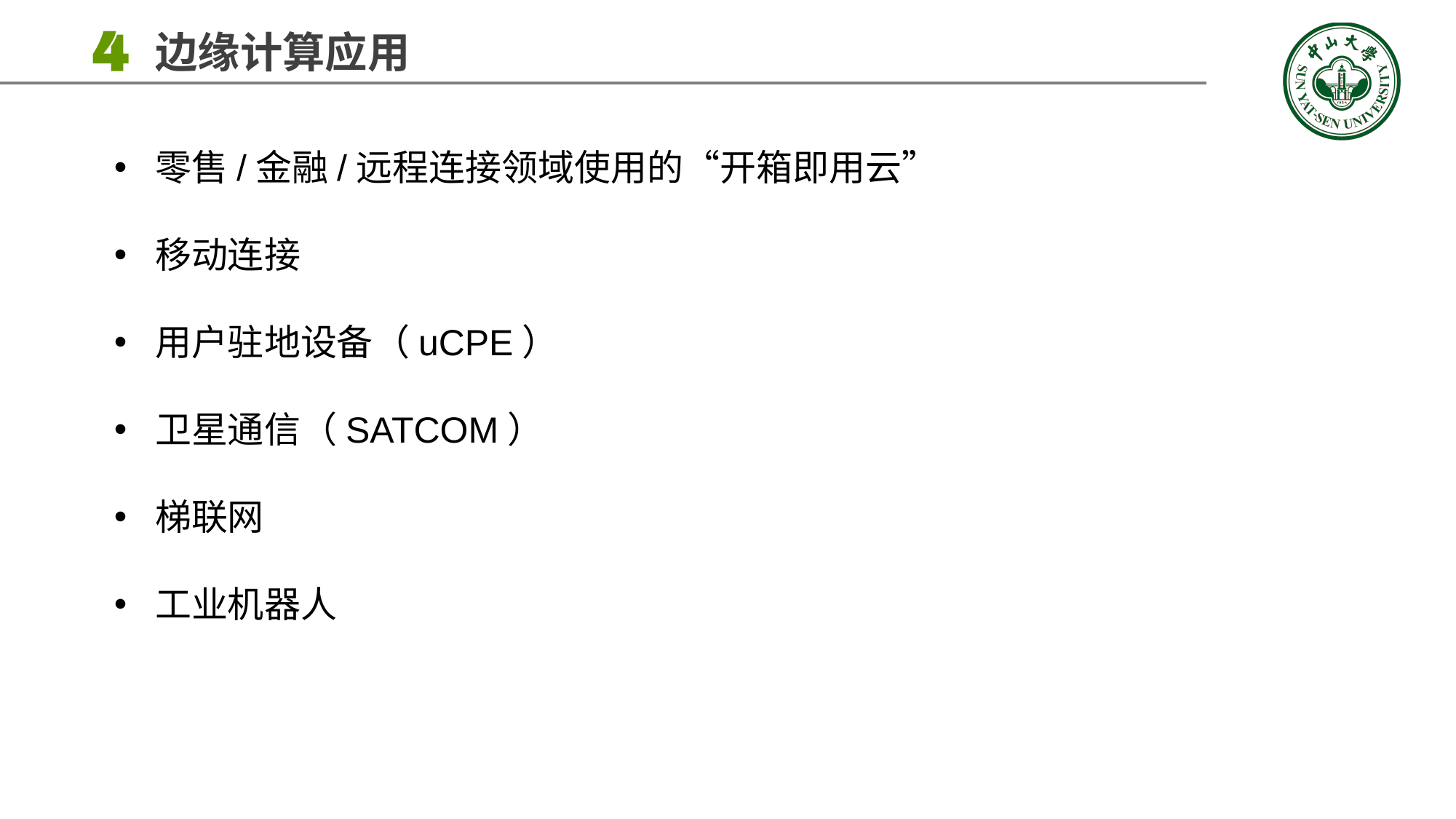

4
边缘计算应用
零售/金融/远程连接领域使用的“开箱即用云”

移动连接

用户驻地设备（uCPE）

卫星通信（SATCOM）

梯联网

工业机器人